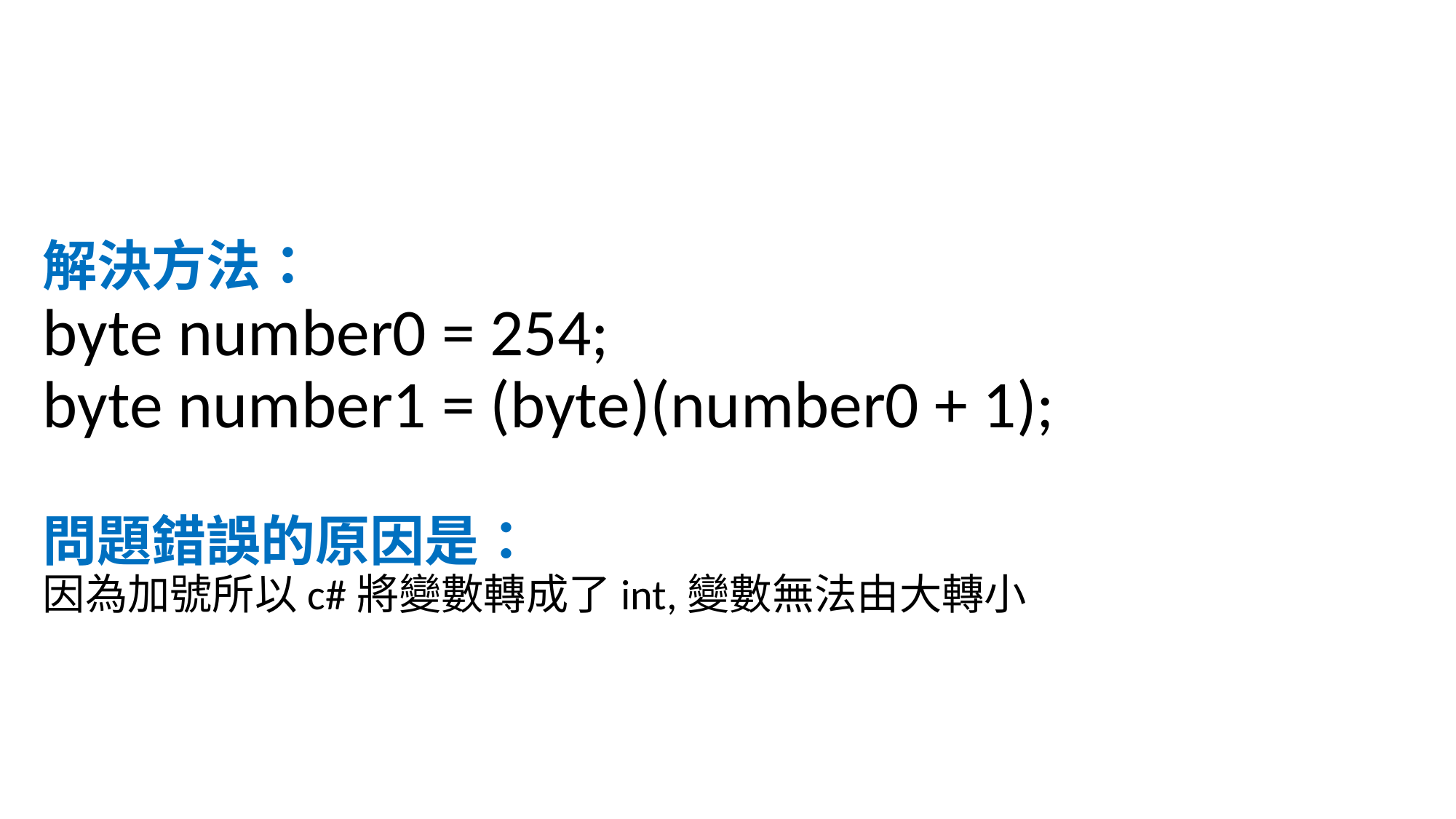

# 解決方法： byte number0 = 254; byte number1 = (byte)(number0 + 1); 問題錯誤的原因是： 因為加號所以c#將變數轉成了int,變數無法由大轉小